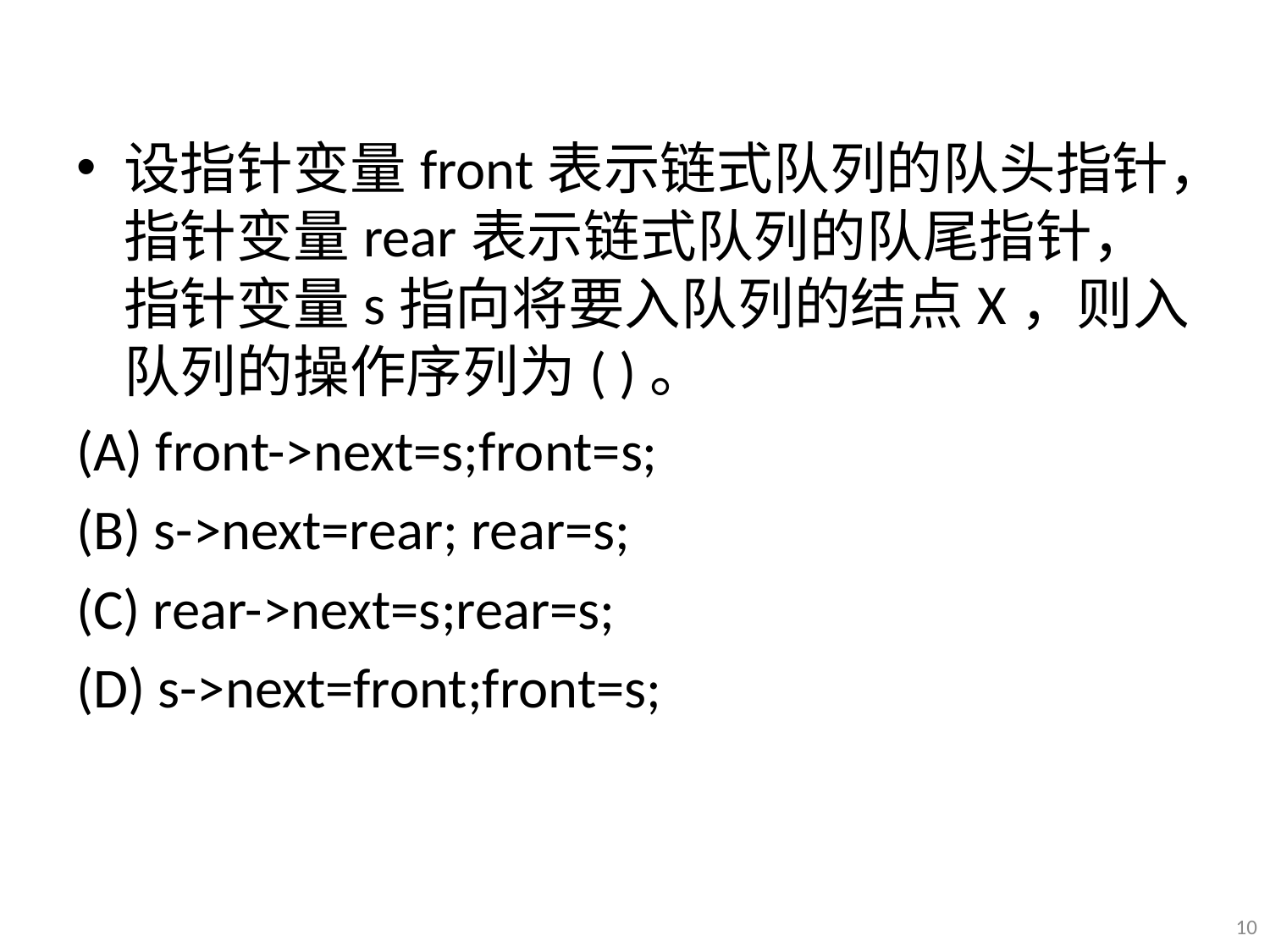

#
设指针变量front表示链式队列的队头指针，指针变量rear表示链式队列的队尾指针，指针变量s指向将要入队列的结点X，则入队列的操作序列为( )。
(A) front->next=s;front=s;
(B) s->next=rear; rear=s;
(C) rear->next=s;rear=s;
(D) s->next=front;front=s;

10